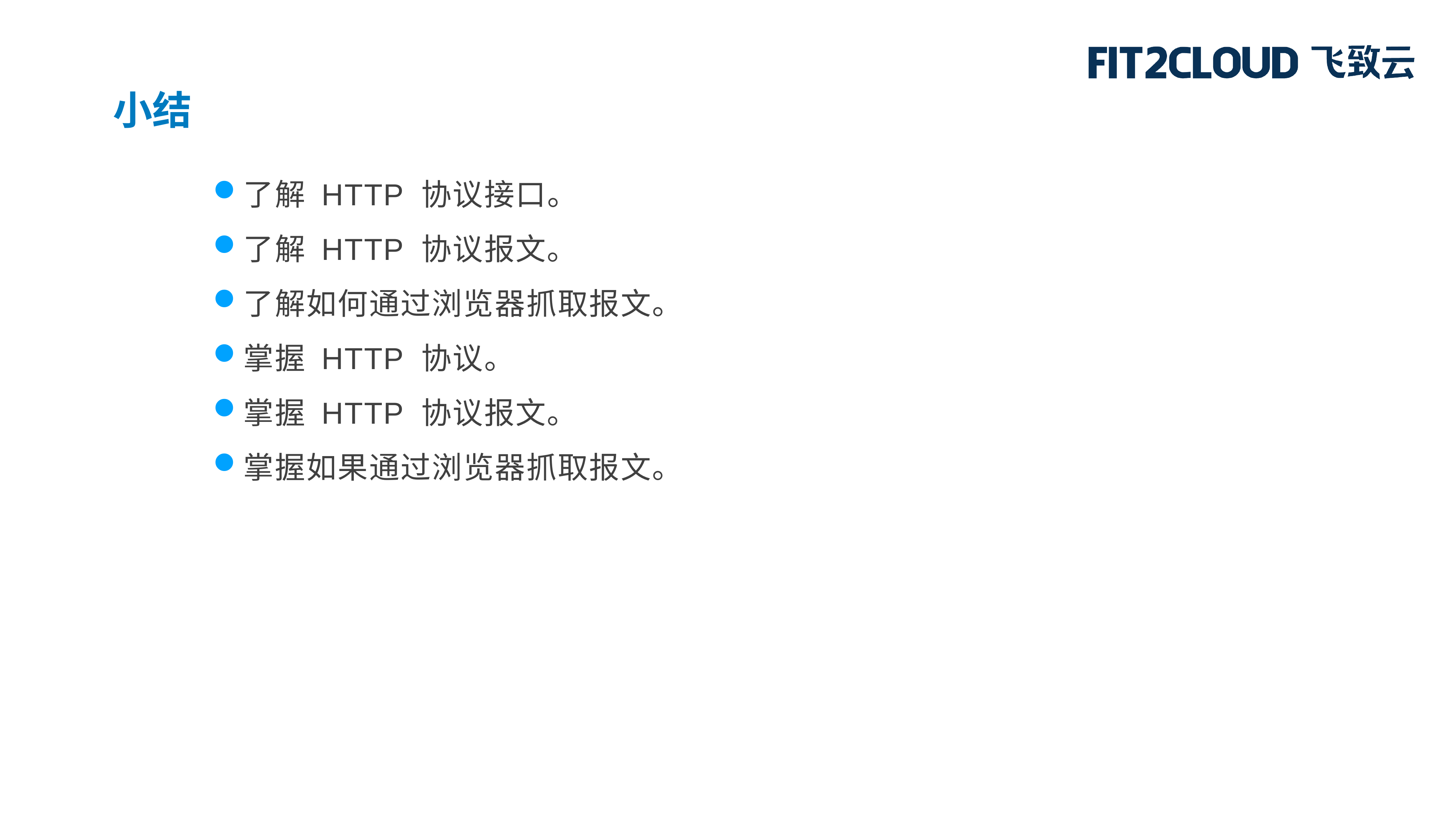

小结
了解 HTTP 协议接口。
了解 HTTP 协议报文。
了解如何通过浏览器抓取报文。
掌握 HTTP 协议。
掌握 HTTP 协议报文。
掌握如果通过浏览器抓取报文。